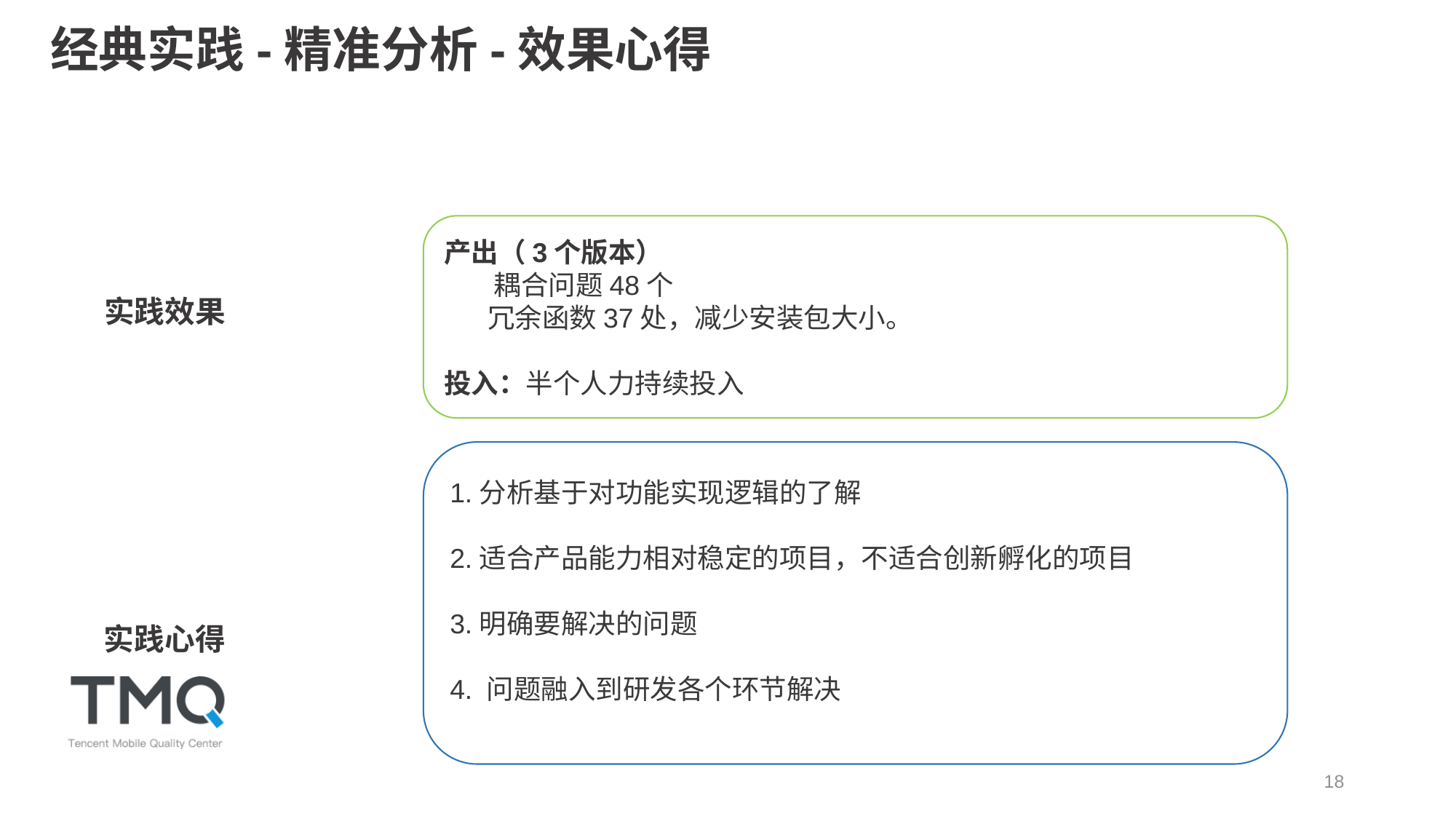

经典实践-精准分析-效果心得
产出（3个版本）
       耦合问题48个
      冗余函数37处，减少安装包大小。

投入：半个人力持续投入
实践效果

1.分析基于对功能实现逻辑的了解

2.适合产品能力相对稳定的项目，不适合创新孵化的项目

3.明确要解决的问题

4. 问题融入到研发各个环节解决

实践心得
18